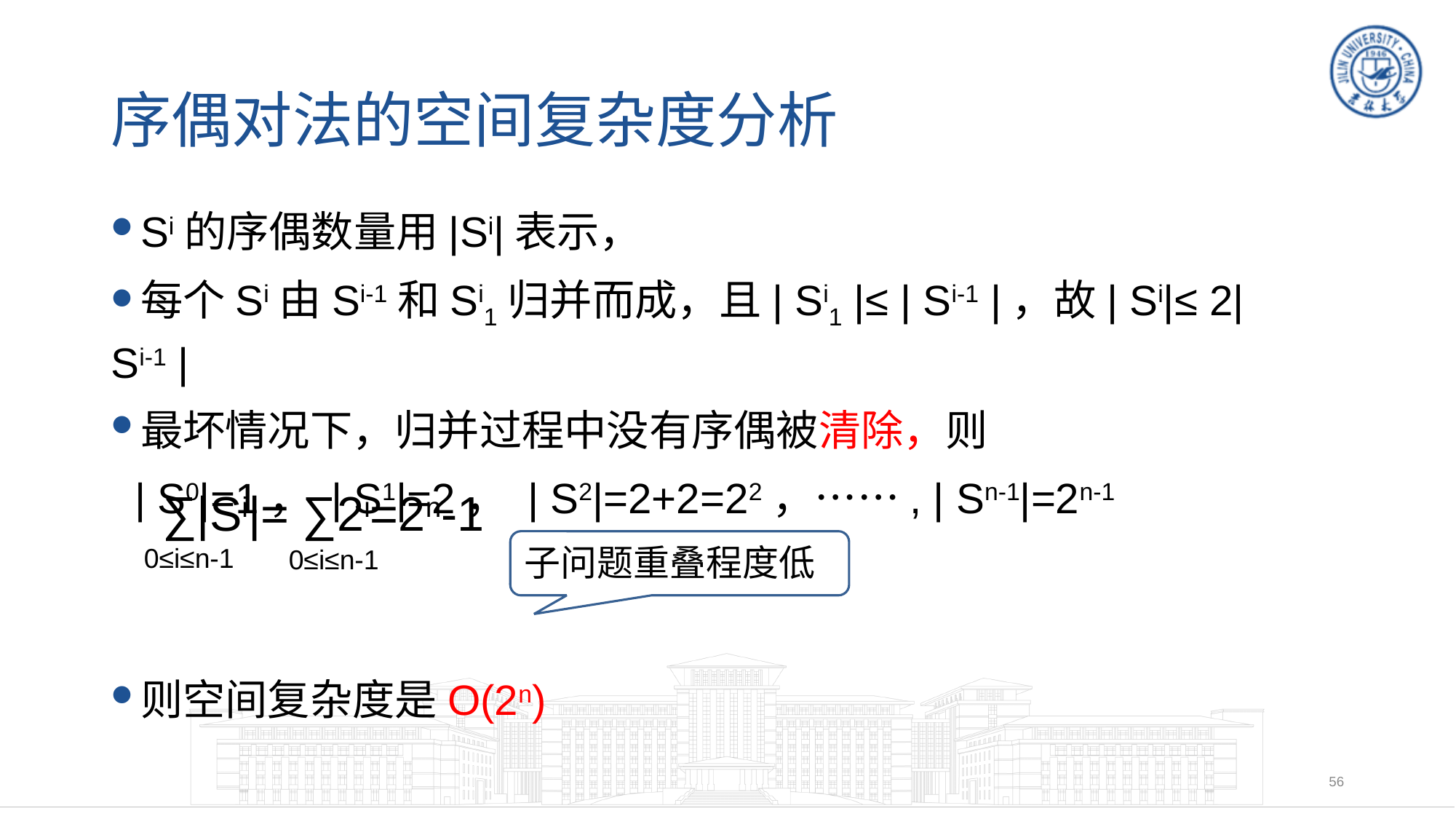

# 序偶对法的空间复杂度分析
Si的序偶数量用|Si|表示，
每个Si由Si-1和Si1归并而成，且| Si1 |≤ | Si-1 |，故| Si|≤ 2| Si-1 |
最坏情况下，归并过程中没有序偶被清除，则
  | S0|=1， | S1|=2， | S2|=2+2=22，……, | Sn-1|=2n-1

则空间复杂度是O(2n)
∑|Si|= ∑2i=2n-1
0≤i≤n-1
0≤i≤n-1
子问题重叠程度低
56